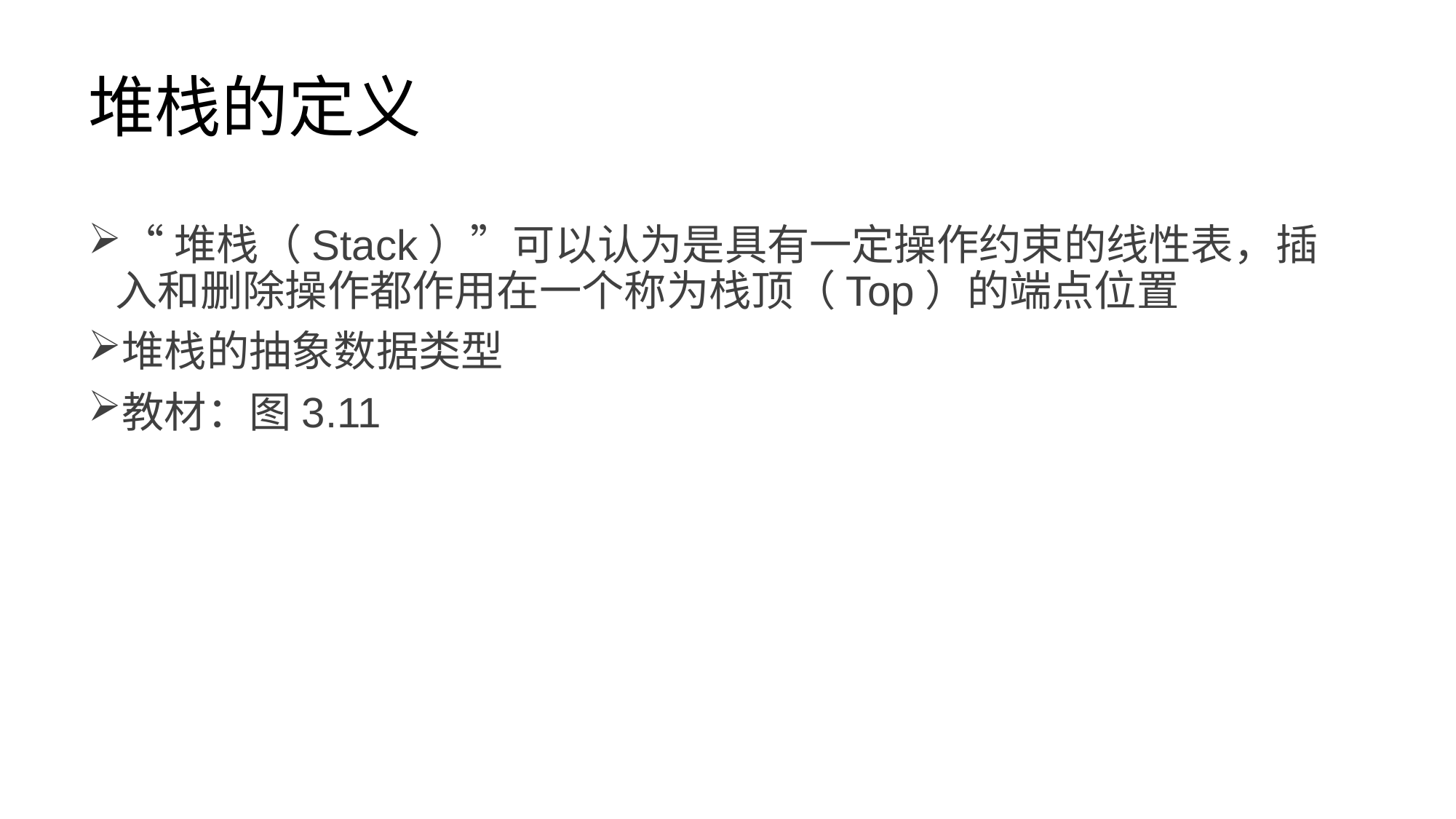

# 堆栈的定义
“堆栈（Stack）”可以认为是具有一定操作约束的线性表，插入和删除操作都作用在一个称为栈顶（Top）的端点位置
堆栈的抽象数据类型
教材：图3.11